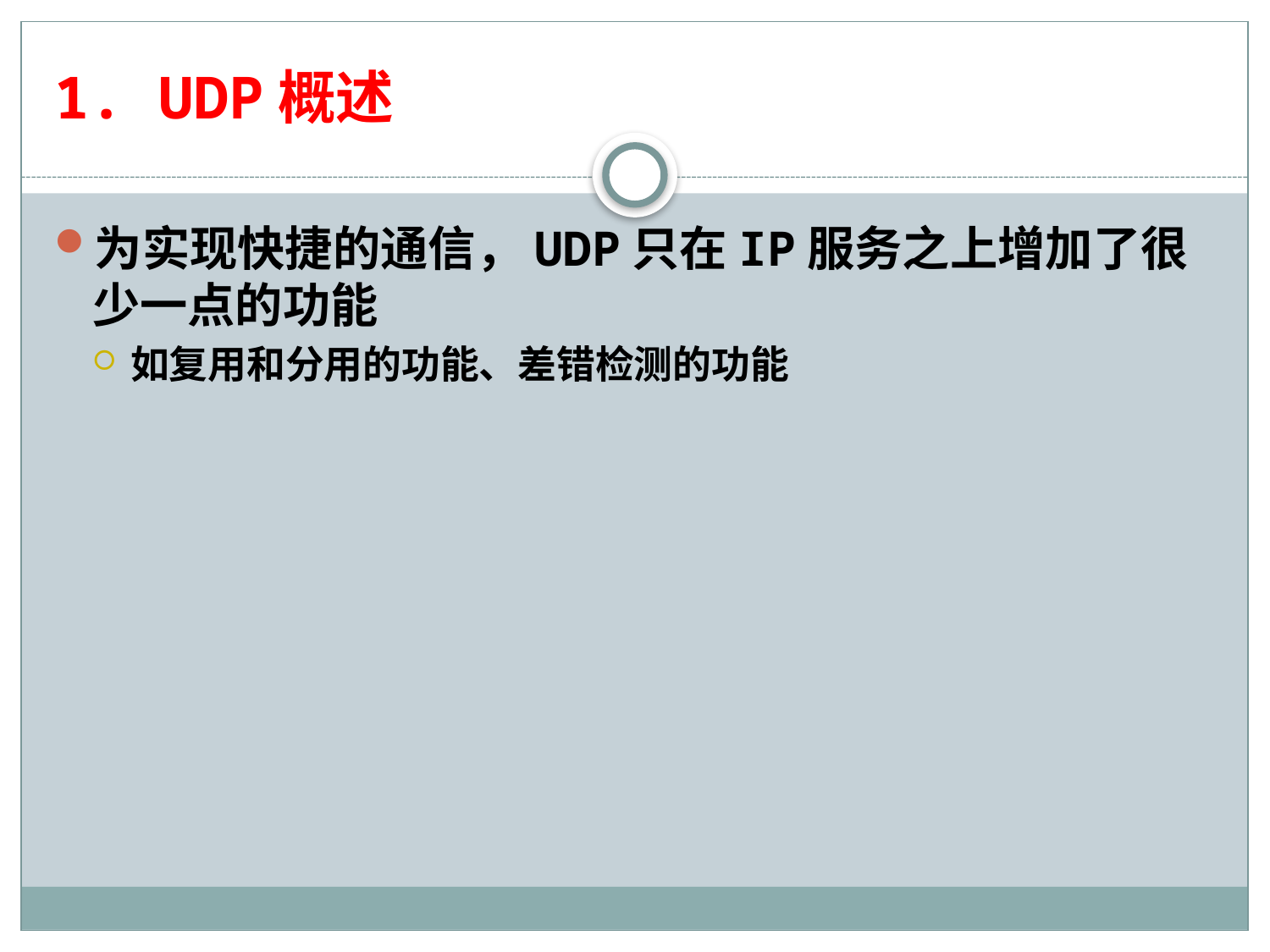

# 1. UDP概述
为实现快捷的通信，UDP只在IP服务之上增加了很少一点的功能
如复用和分用的功能、差错检测的功能